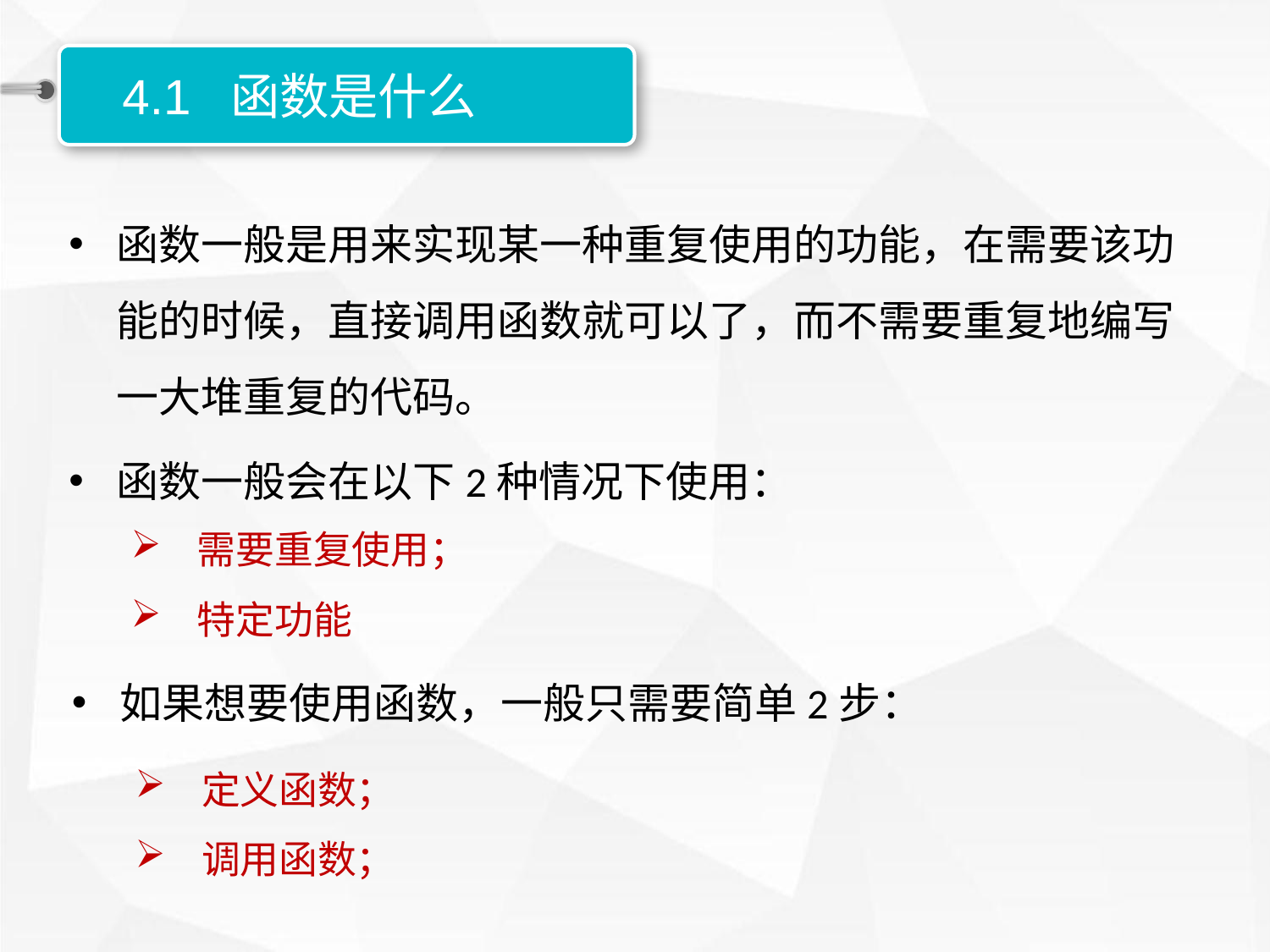

4.1  函数是什么

函数一般是用来实现某一种重复使用的功能，在需要该功能的时候，直接调用函数就可以了，而不需要重复地编写一大堆重复的代码。
函数一般会在以下2种情况下使用：
  需要重复使用；
  特定功能
如果想要使用函数，一般只需要简单2步：
  定义函数；
  调用函数；